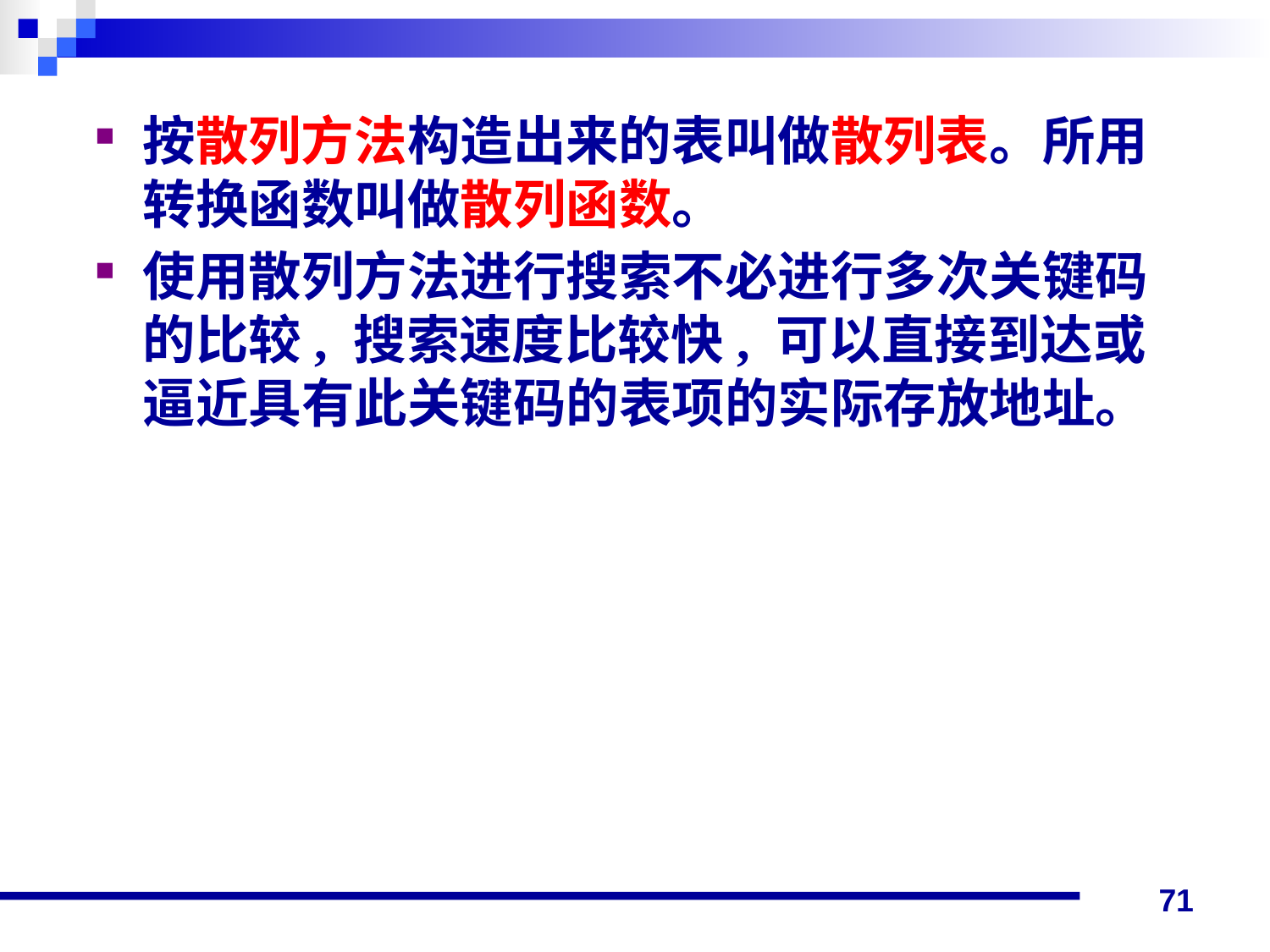

#
按散列方法构造出来的表叫做散列表。所用转换函数叫做散列函数。
使用散列方法进行搜索不必进行多次关键码的比较, 搜索速度比较快, 可以直接到达或逼近具有此关键码的表项的实际存放地址。
71